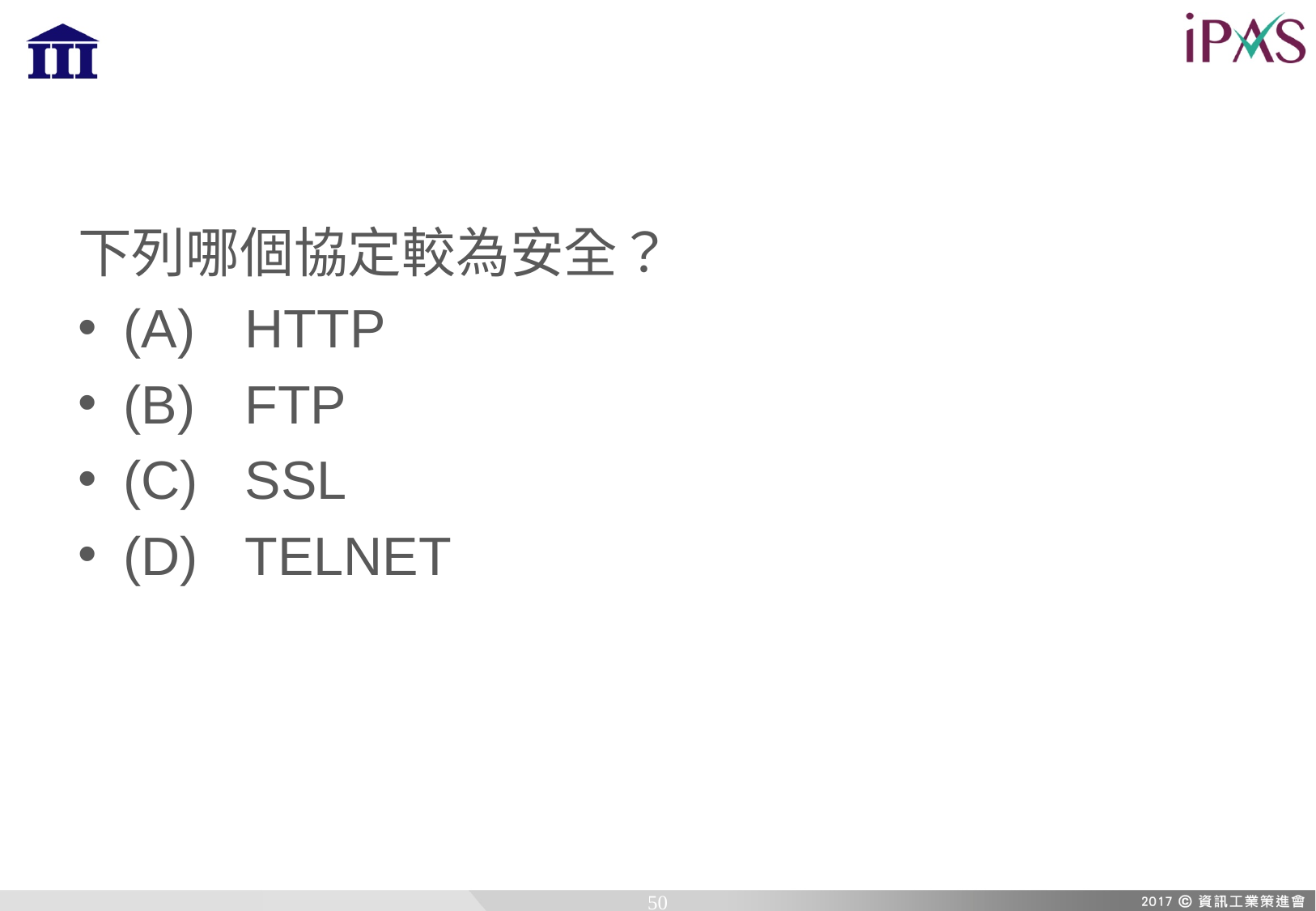

下列哪個協定較為安全？
(A)	HTTP
(B)	FTP
(C)	SSL
(D)	TELNET
50